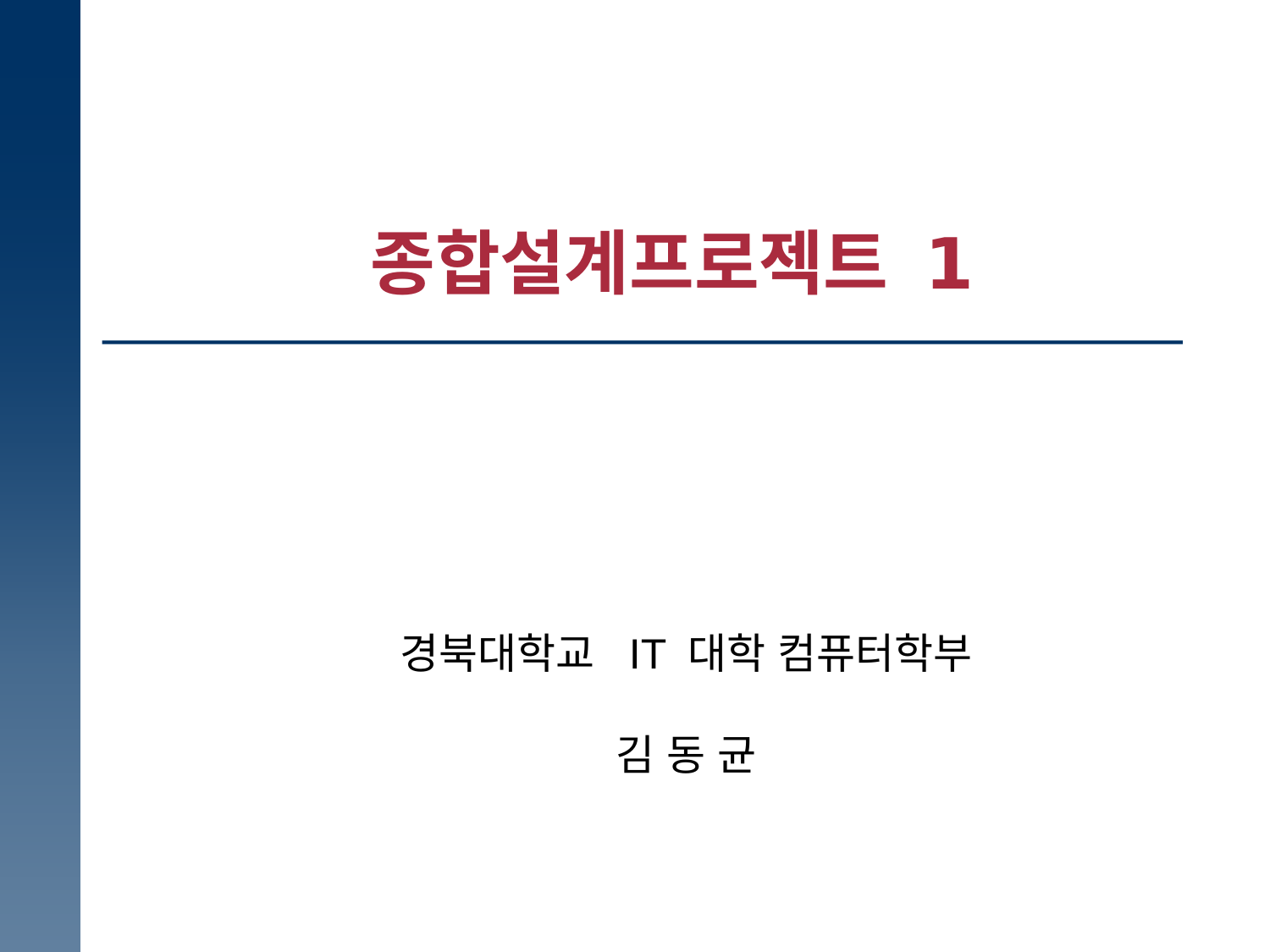

# 종합설계프로젝트 1
경북대학교  IT 대학 컴퓨터학부

김 동 균